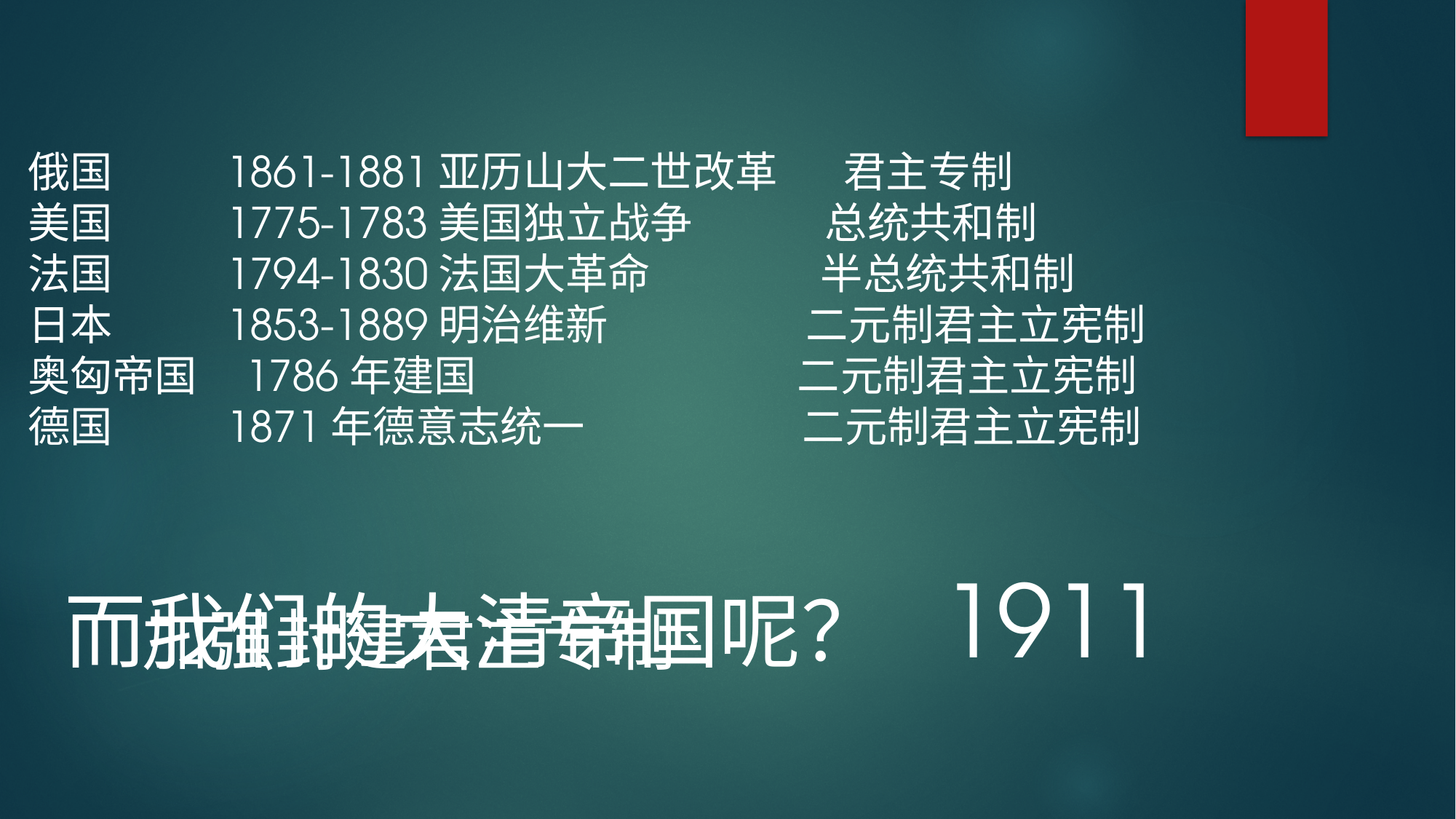

俄国           1861-1881亚历山大二世改革       君主专制
美国           1775-1783美国独立战争              总统共和制
法国           1794-1830法国大革命                  半总统共和制
日本           1853-1889明治维新                     二元制君主立宪制
奥匈帝国    1786年建国                                  二元制君主立宪制
德国           1871年德意志统一                       二元制君主立宪制
1911
而我们的大清帝国呢？
加强封建君主专制